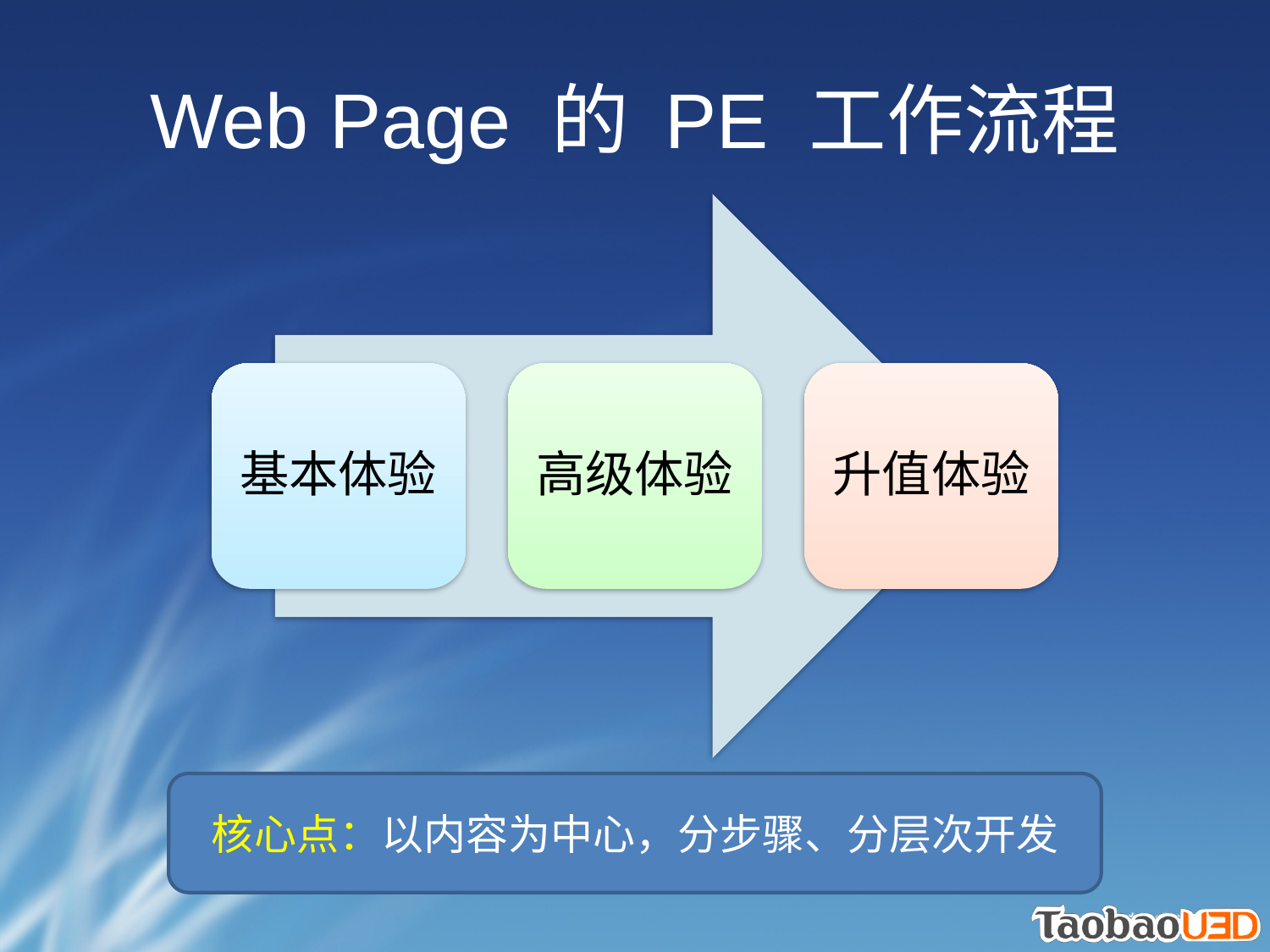

# Web Page 的 PE 工作流程
基本体验
高级体验
升值体验
核心点：以内容为中心，分步骤、分层次开发